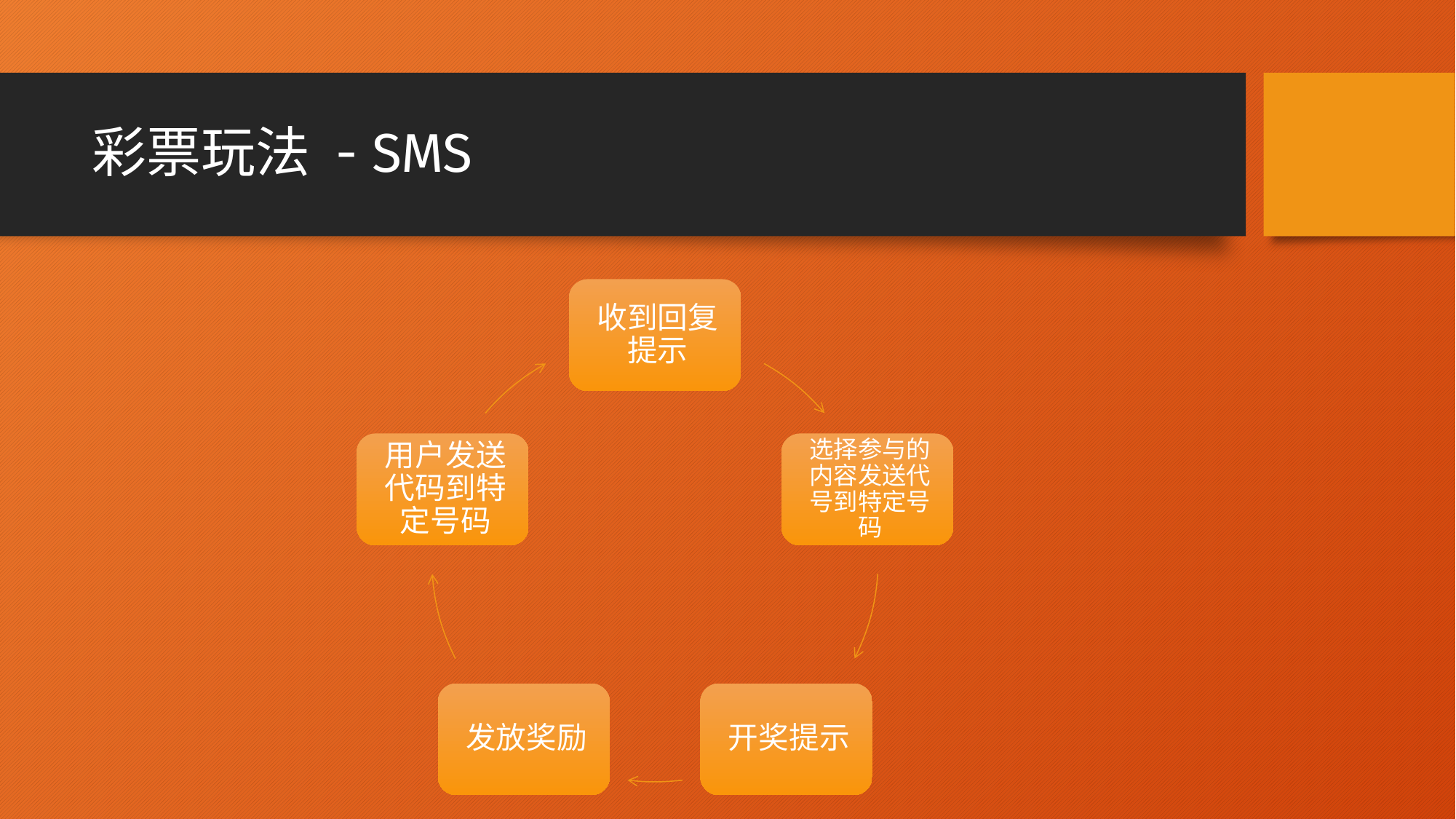

# 彩票玩法 - SMS
收到回复提示
选择参与的内容发送代号到特定号码
开奖提示
发放奖励
用户发送代码到特定号码